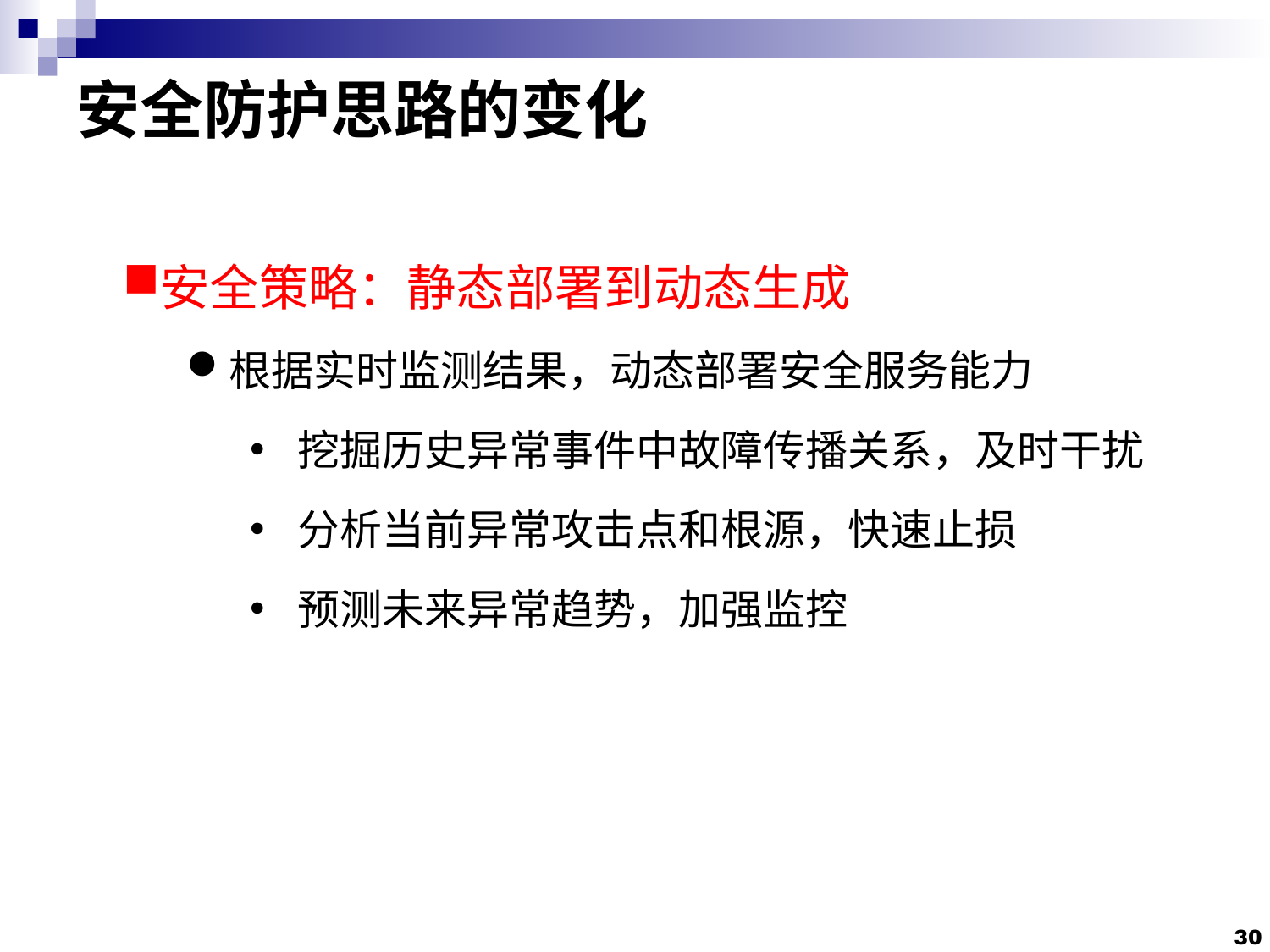

安全防护思路的变化
安全策略：静态部署到动态生成
根据实时监测结果，动态部署安全服务能力
挖掘历史异常事件中故障传播关系，及时干扰
分析当前异常攻击点和根源，快速止损
预测未来异常趋势，加强监控
30